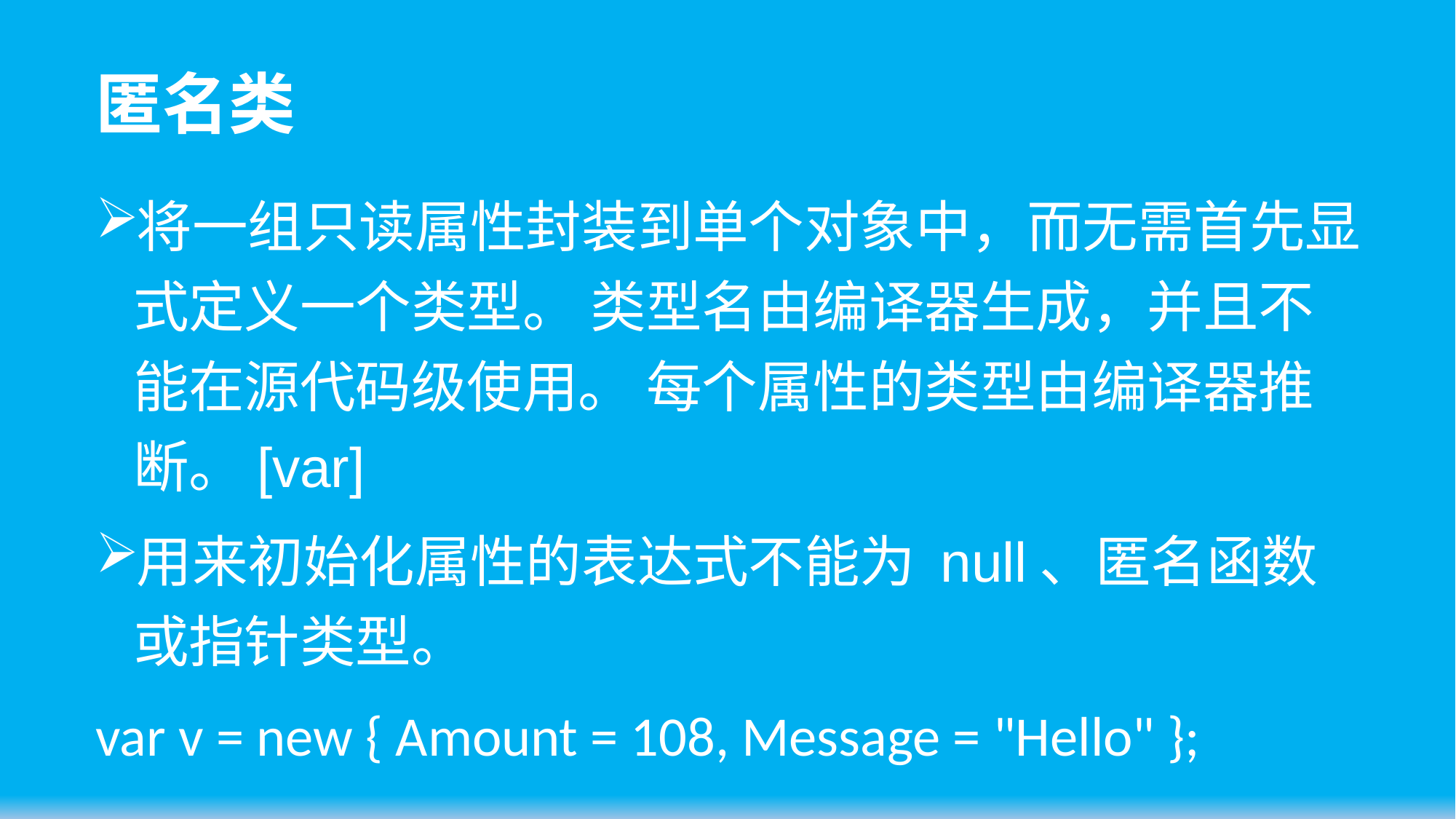

# 匿名类
将一组只读属性封装到单个对象中，而无需首先显式定义一个类型。 类型名由编译器生成，并且不能在源代码级使用。 每个属性的类型由编译器推断。[var]
用来初始化属性的表达式不能为 null、匿名函数或指针类型。
var v = new { Amount = 108, Message = "Hello" };